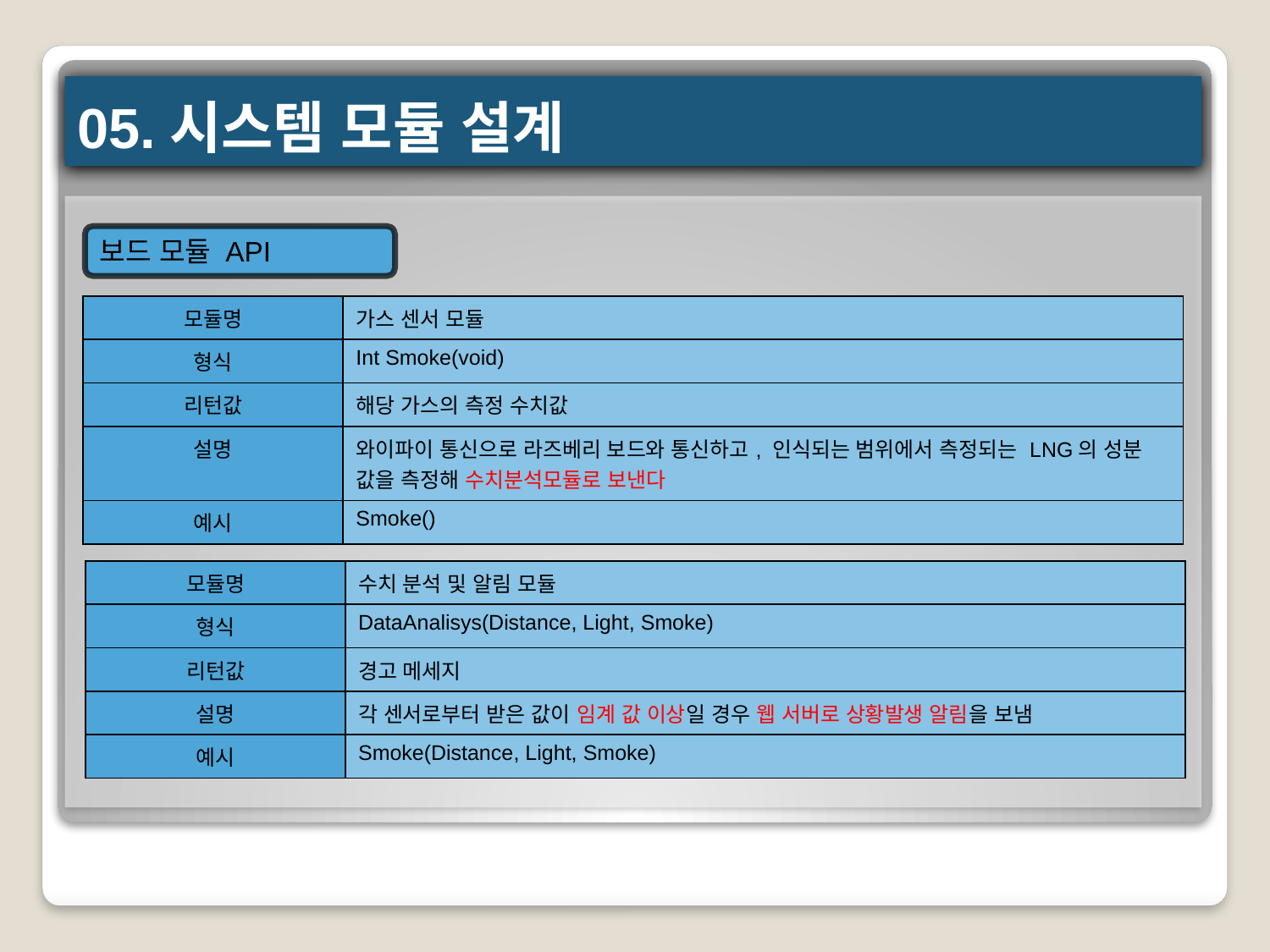

# 05.시스템 모듈 설계

보드 모듈 API
| 모듈명 | 가스 센서 모듈 |
| --- | --- |
| 형식 | Int Smoke(void) |
| 리턴값 | 해당 가스의 측정 수치값 |
| 설명 | 와이파이 통신으로 라즈베리 보드와 통신하고, 인식되는 범위에서 측정되는 LNG의 성분 값을 측정해 수치분석모듈로 보낸다 |
| 예시 | Smoke() |
| 모듈명 | 수치 분석 및 알림 모듈 |
| --- | --- |
| 형식 | DataAnalisys(Distance, Light, Smoke) |
| 리턴값 | 경고 메세지 |
| 설명 | 각 센서로부터 받은 값이 임계 값 이상일 경우 웹 서버로 상황발생 알림을 보냄 |
| 예시 | Smoke(Distance, Light, Smoke) |